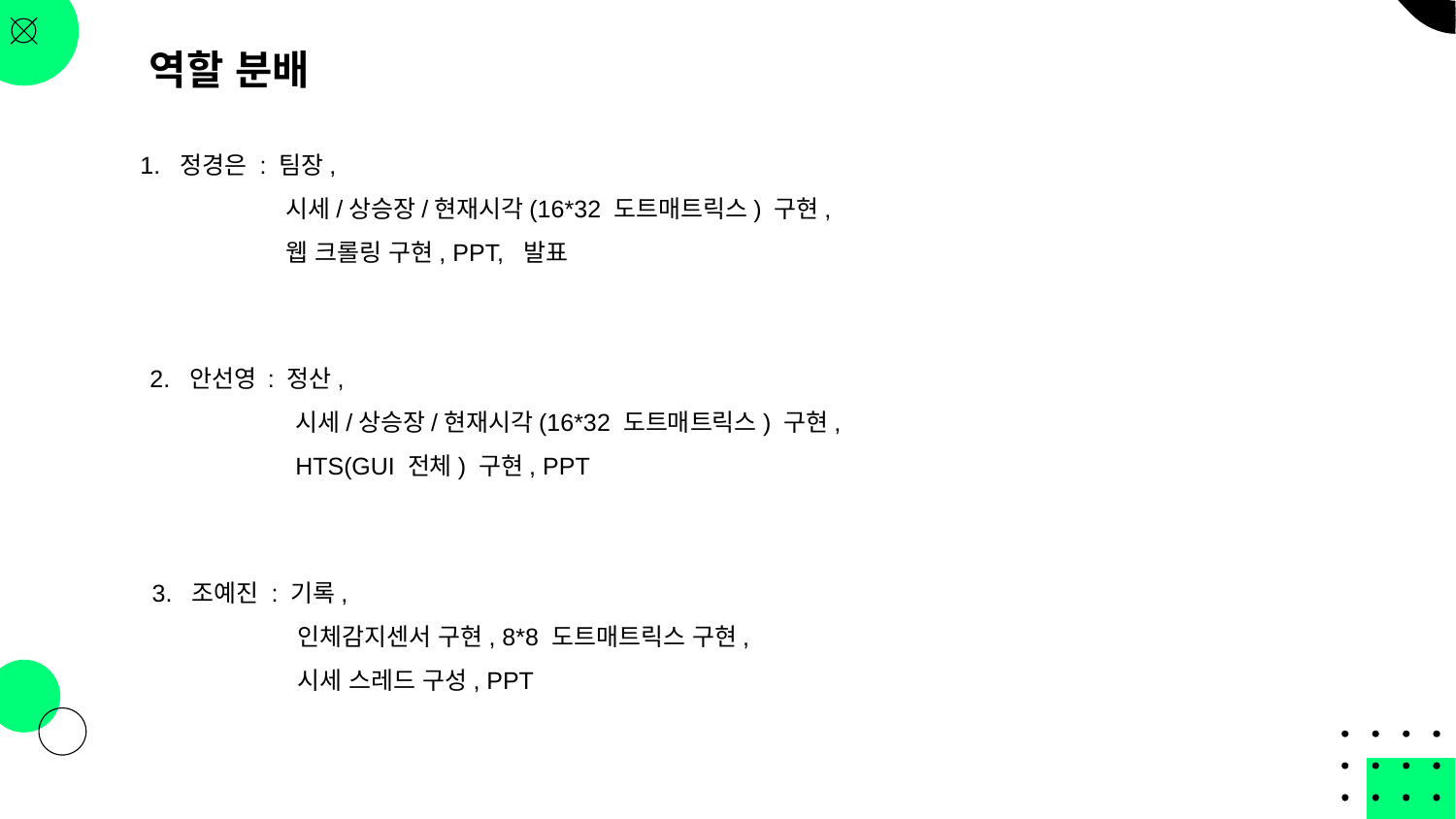

역할 분배
1.  정경은 : 팀장,
	시세/상승장/현재시각(16*32 도트매트릭스) 구현,
	웹 크롤링 구현, PPT,  발표
2.  안선영 : 정산,
	시세/상승장/현재시각(16*32 도트매트릭스) 구현,
	HTS(GUI 전체) 구현, PPT
3.  조예진 : 기록,
	인체감지센서 구현, 8*8 도트매트릭스 구현,
	시세 스레드 구성, PPT